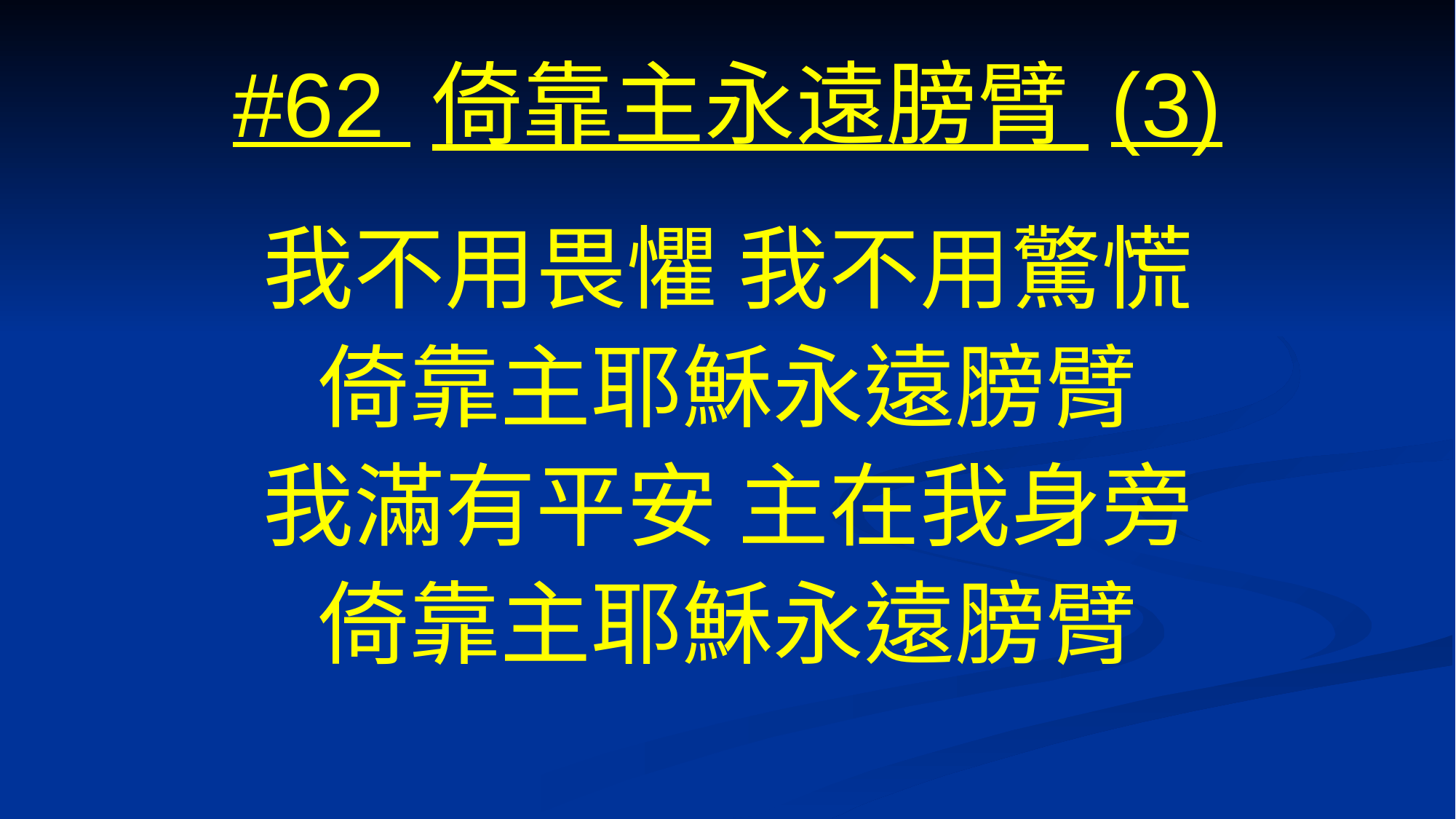

# #62 倚靠主永遠膀臂 (3)
我不用畏懼 我不用驚慌
倚靠主耶穌永遠膀臂
我滿有平安 主在我身旁
倚靠主耶穌永遠膀臂